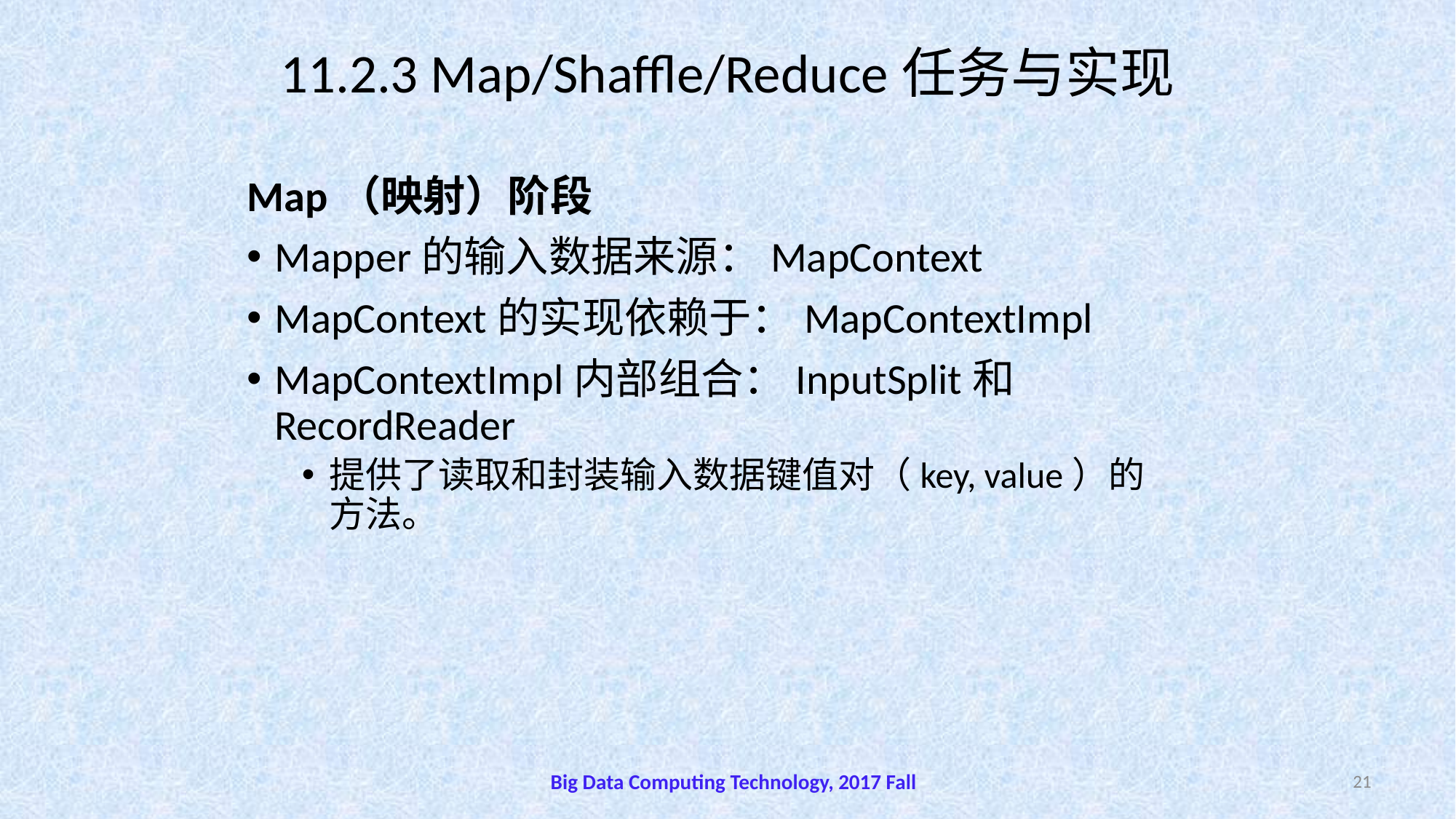

# 11.2.3 Map/Shaffle/Reduce任务与实现
Map（映射）阶段
Mapper的输入数据来源：MapContext
MapContext的实现依赖于：MapContextImpl
MapContextImpl内部组合：InputSplit和RecordReader
提供了读取和封装输入数据键值对（key, value）的方法。
Big Data Computing Technology, 2017 Fall
21